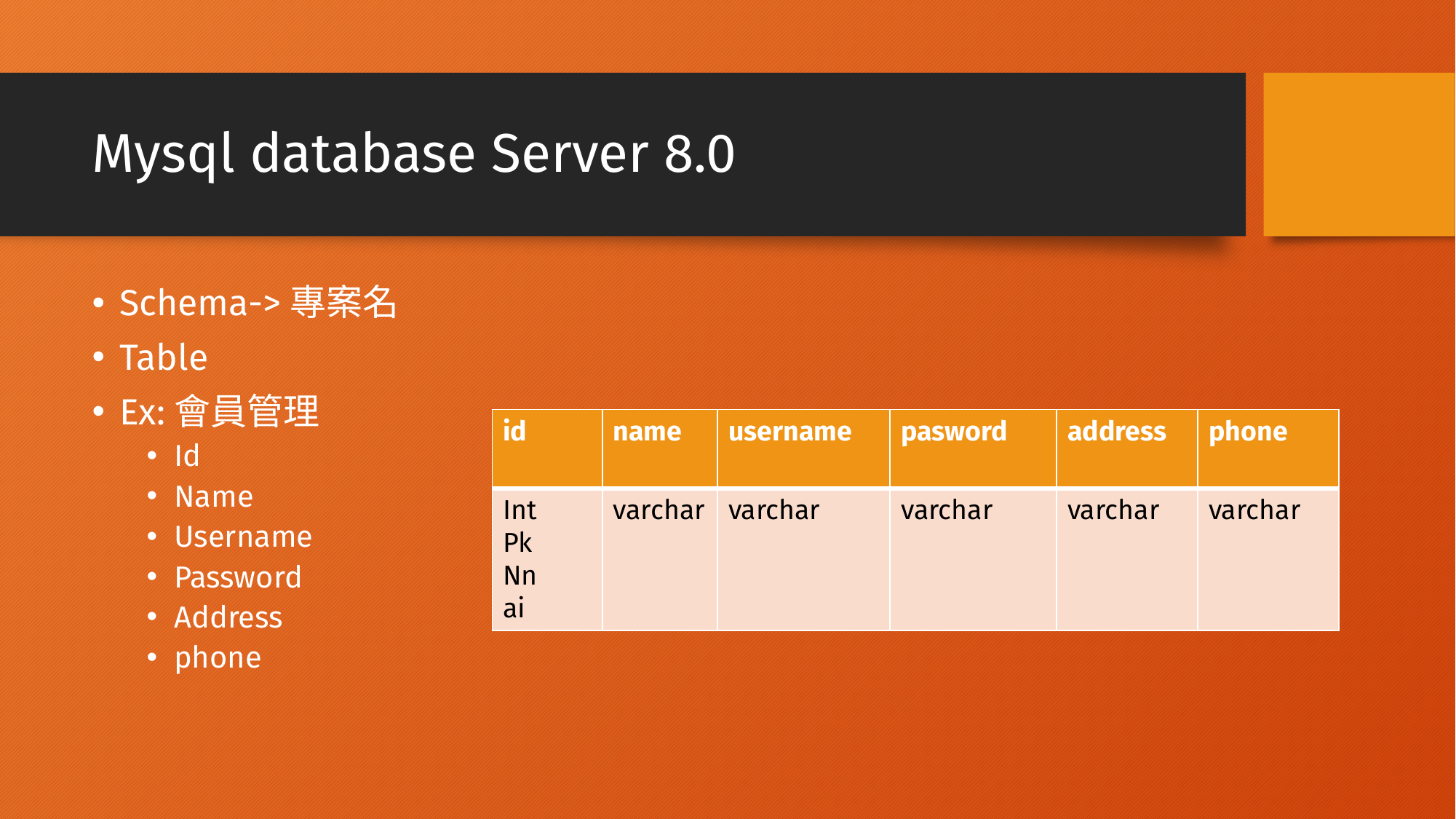

# Mysql database Server 8.0
Schema->專案名
Table
Ex:會員管理
Id
Name
Username
Password
Address
phone

| id | name | username | pasword | address | phone |
| --- | --- | --- | --- | --- | --- |
| Int Pk Nn ai | varchar | varchar | varchar | varchar | varchar |